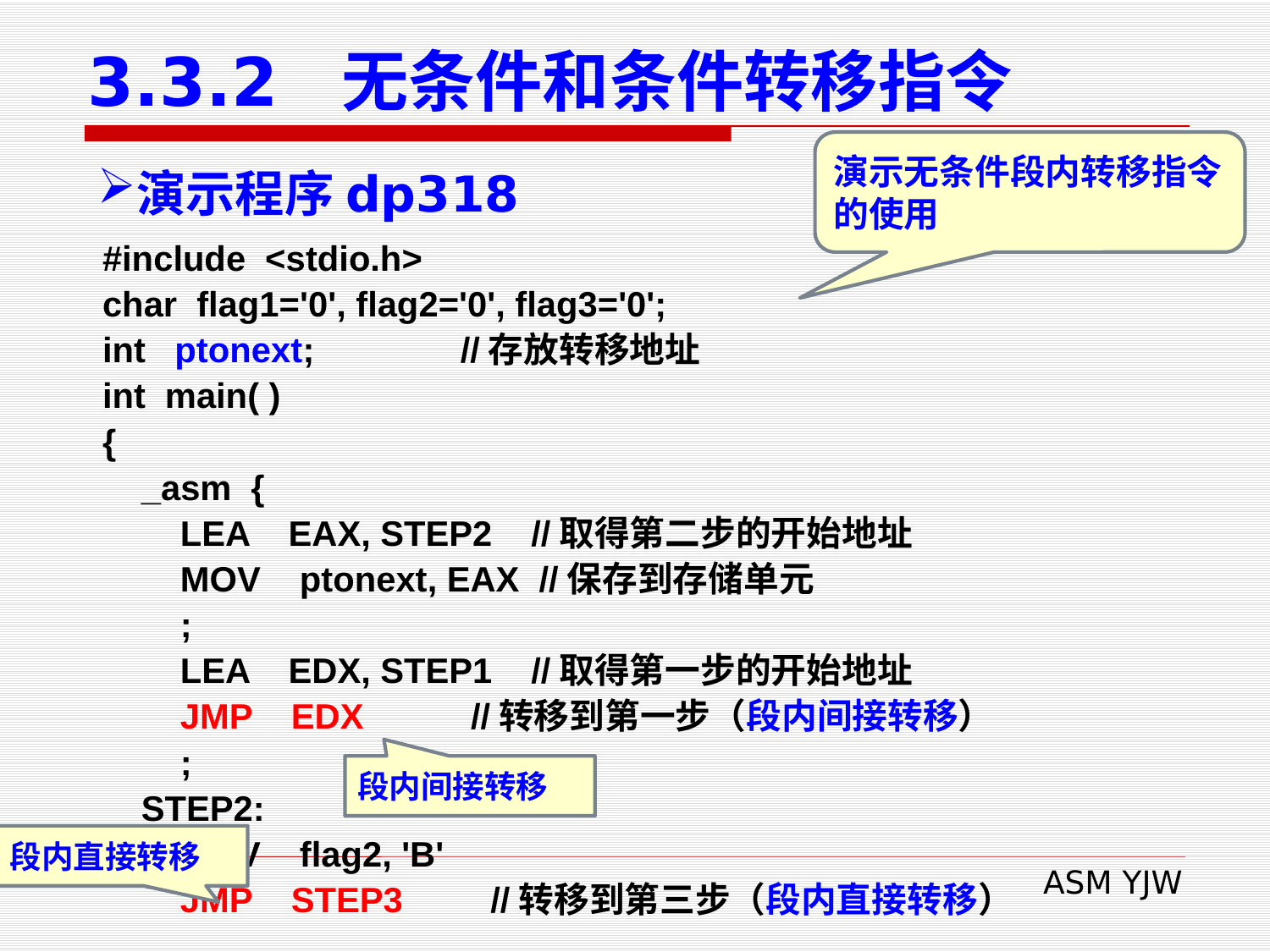

# 3.3.2  无条件和条件转移指令
演示无条件段内转移指令的使用
演示程序dp318
#include  <stdio.h>
char  flag1='0', flag2='0', flag3='0';
int   ptonext;               //存放转移地址
int  main( )
{
    _asm  {
        LEA    EAX, STEP2    //取得第二步的开始地址
        MOV    ptonext, EAX  //保存到存储单元
        ;
        LEA    EDX, STEP1    //取得第一步的开始地址
        JMP    EDX           //转移到第一步（段内间接转移）
        ;
    STEP2:
        MOV    flag2, 'B'
        JMP    STEP3         //转移到第三步（段内直接转移）
段内间接转移
段内直接转移